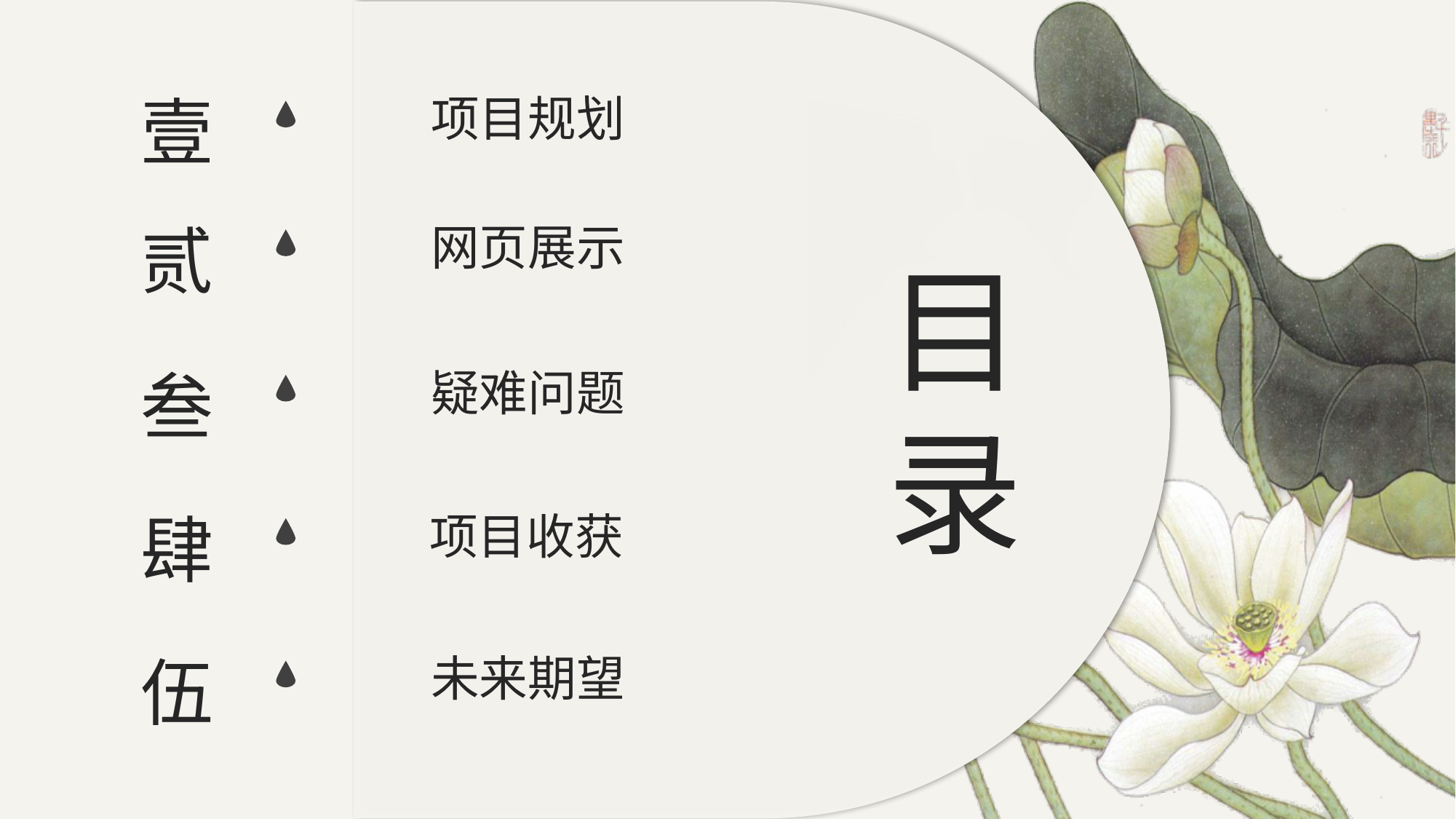

壹
项目规划

贰
网页展示

目
录
叁
疑难问题

肆
项目收获

伍
未来期望